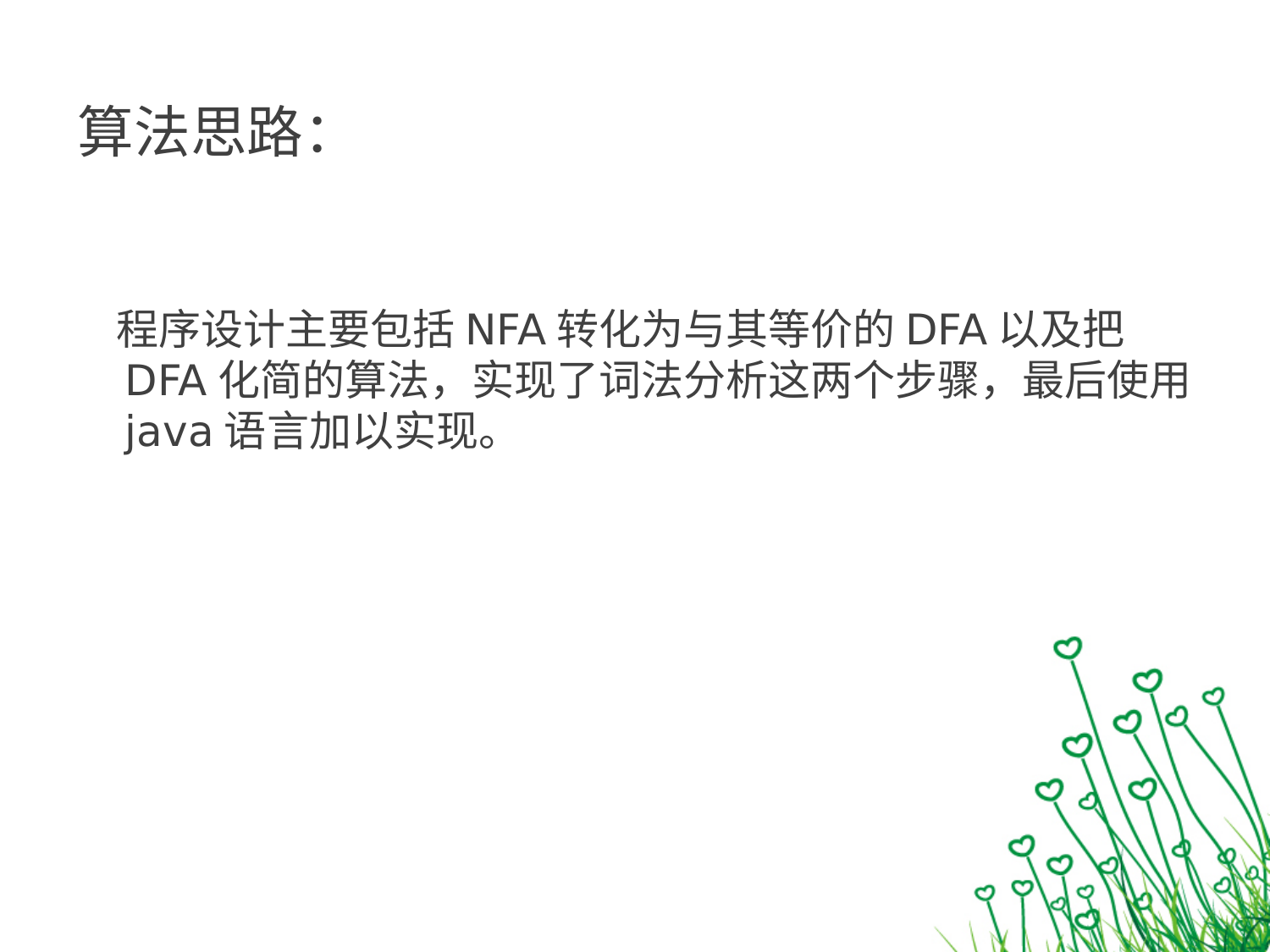

# 算法思路：
   程序设计主要包括NFA转化为与其等价的DFA以及把DFA化简的算法，实现了词法分析这两个步骤，最后使用java语言加以实现。